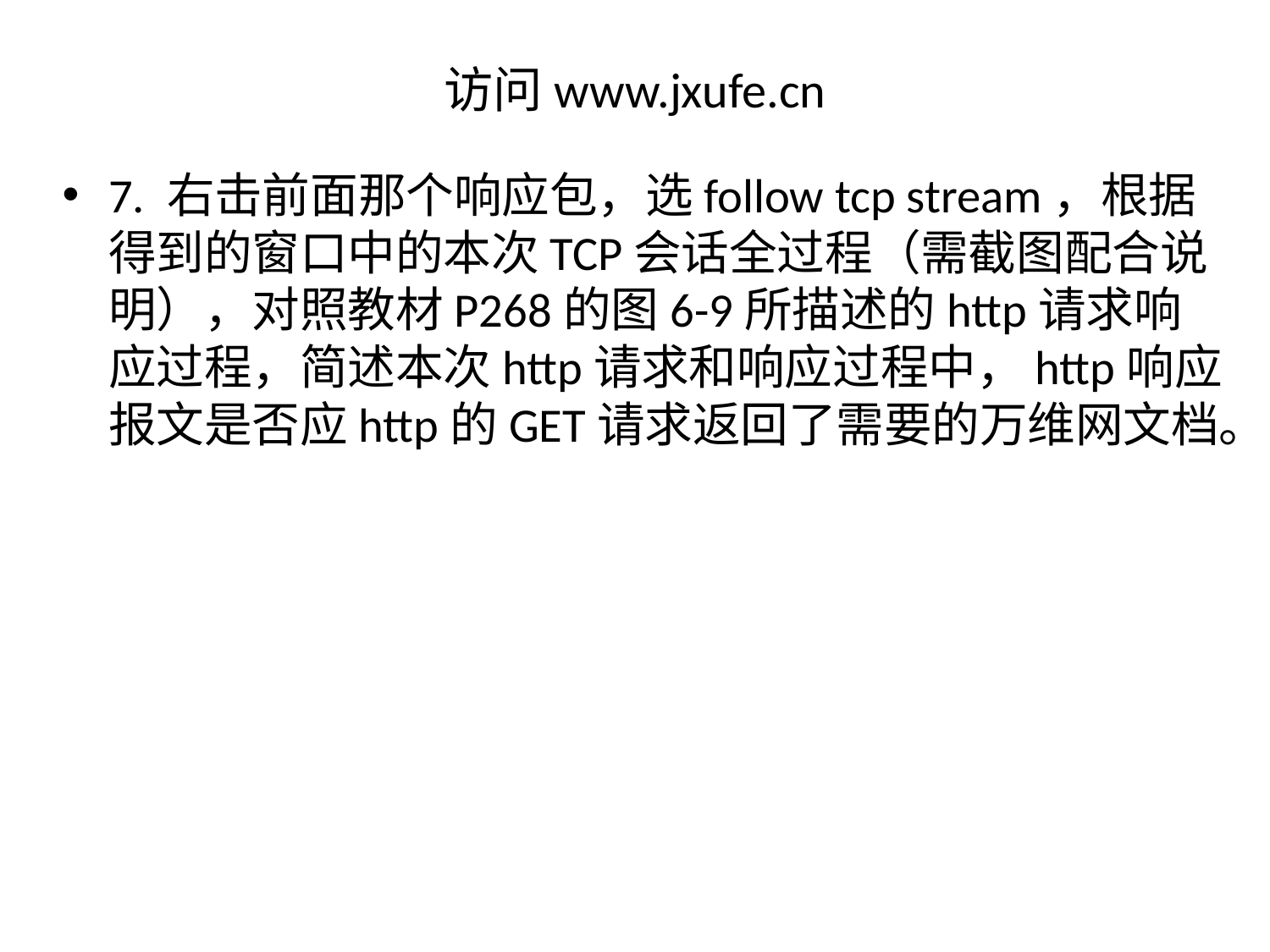

# 访问www.jxufe.cn
7. 右击前面那个响应包，选follow tcp stream，根据得到的窗口中的本次TCP会话全过程（需截图配合说明），对照教材P268的图6-9所描述的http请求响应过程，简述本次http请求和响应过程中，http响应报文是否应http的GET请求返回了需要的万维网文档。